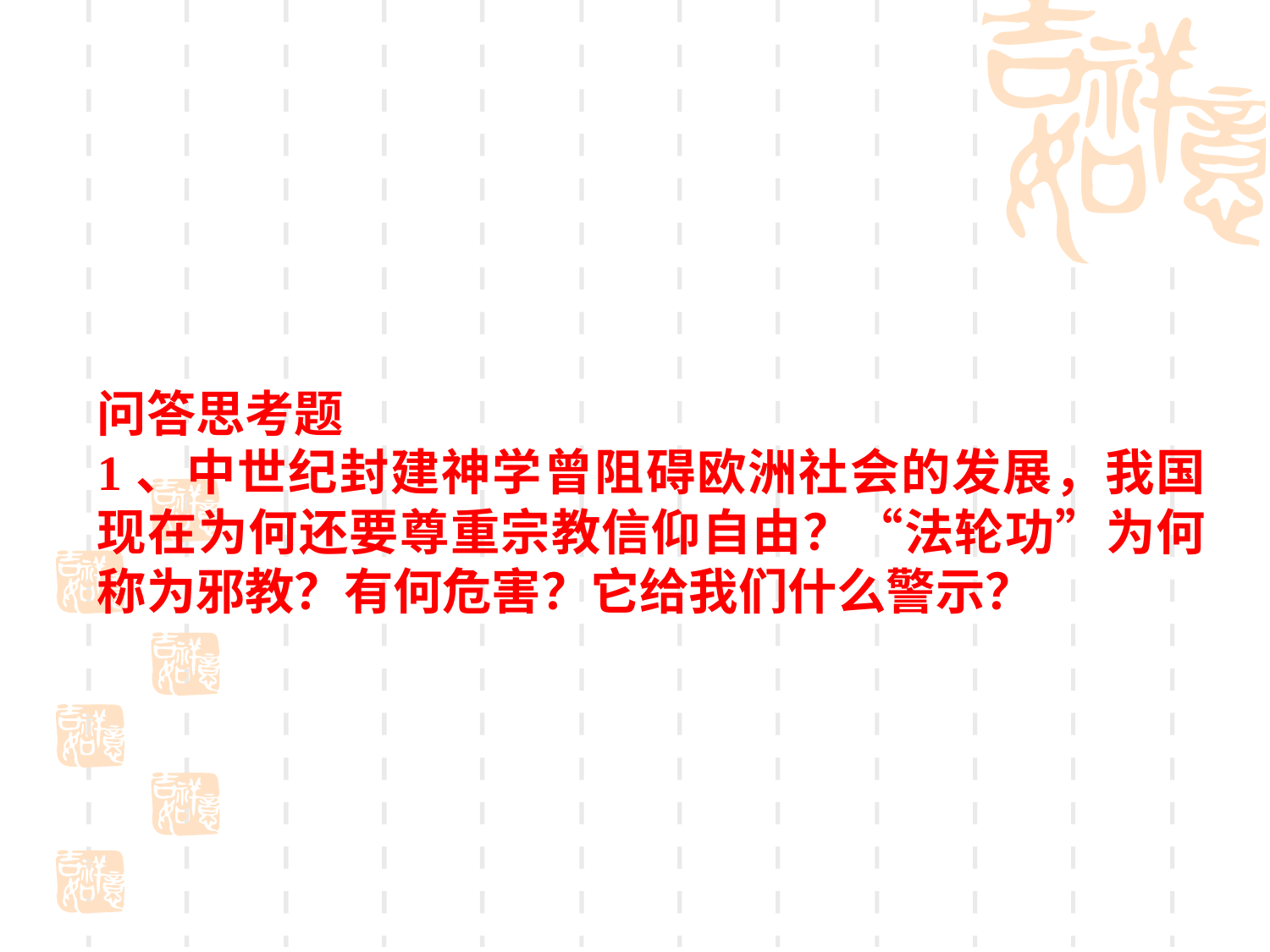

问答思考题
1、中世纪封建神学曾阻碍欧洲社会的发展，我国现在为何还要尊重宗教信仰自由？“法轮功”为何称为邪教？有何危害？它给我们什么警示？